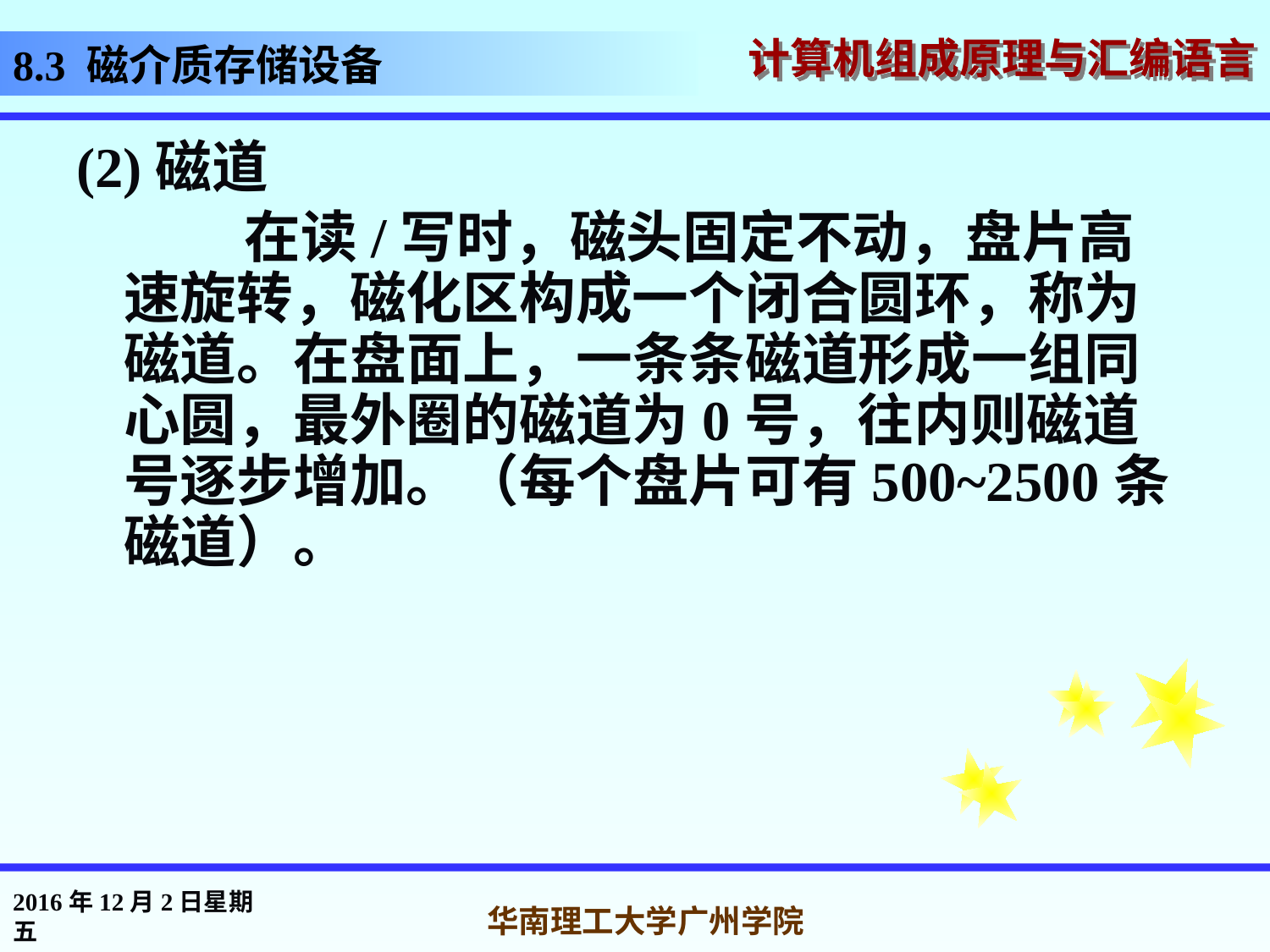

# 8.3 磁介质存储设备
(2)磁道
            在读/写时，磁头固定不动，盘片高速旋转，磁化区构成一个闭合圆环，称为磁道。在盘面上，一条条磁道形成一组同心圆，最外圈的磁道为0号，往内则磁道号逐步增加。（每个盘片可有500~2500条磁道）。
2016年12月2日星期五
华南理工大学广州学院